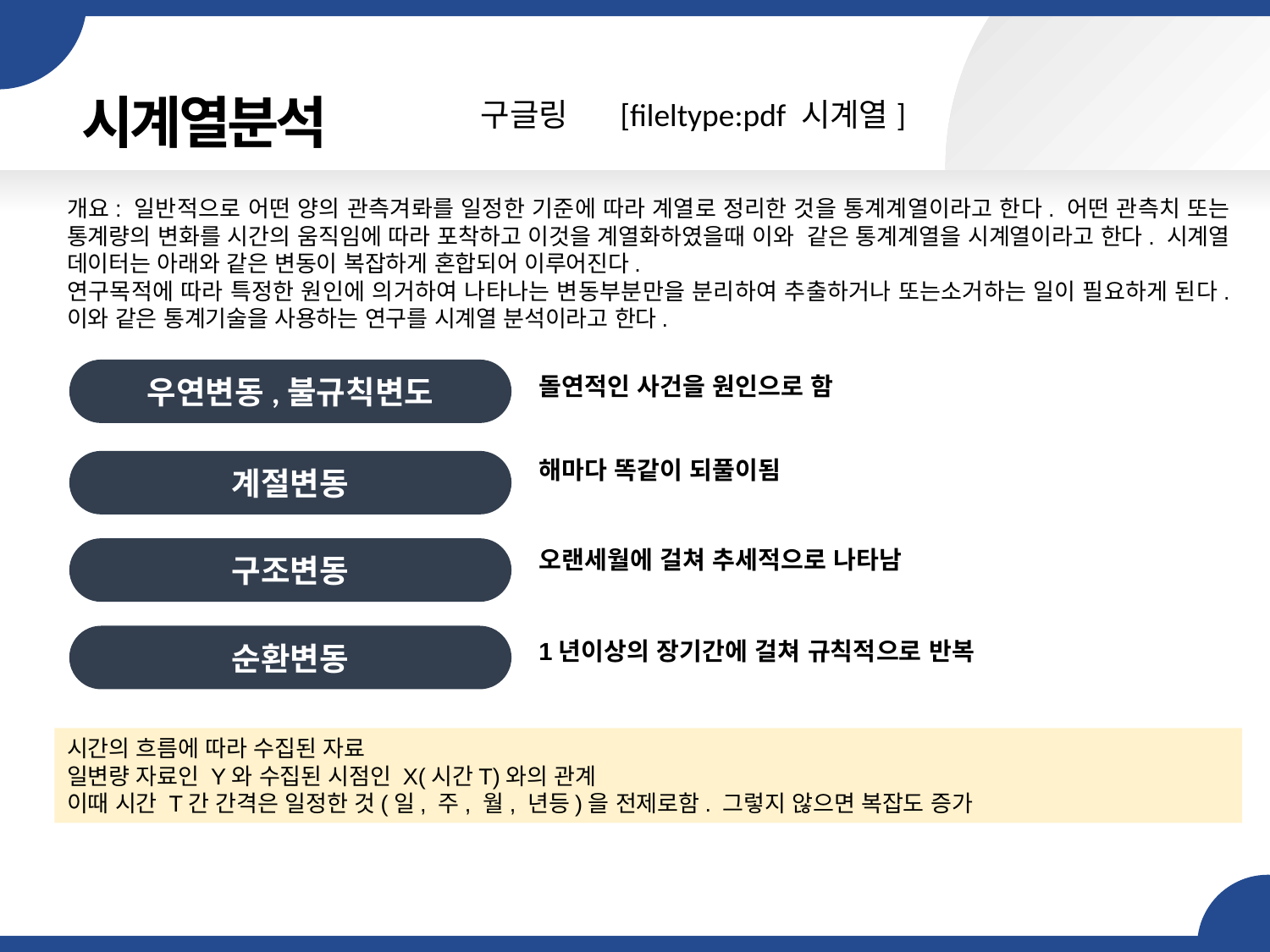

# 시계열분석
구글링     [fileltype:pdf 시계열]
개요: 일반적으로 어떤 양의 관측겨롸를 일정한 기준에 따라 계열로 정리한 것을 통계계열이라고 한다. 어떤 관측치 또는 통계량의 변화를 시간의 움직임에 따라 포착하고 이것을 계열화하였을때 이와  같은 통계계열을 시계열이라고 한다. 시계열 데이터는 아래와 같은 변동이 복잡하게 혼합되어 이루어진다.
연구목적에 따라 특정한 원인에 의거하여 나타나는 변동부분만을 분리하여 추출하거나 또는소거하는 일이 필요하게 된다. 이와 같은 통계기술을 사용하는 연구를 시계열 분석이라고 한다.

우연변동,불규칙변도
돌연적인 사건을 원인으로 함
해마다 똑같이 되풀이됨
계절변동
구조변동
오랜세월에 걸쳐 추세적으로 나타남
순환변동
1년이상의 장기간에 걸쳐 규칙적으로 반복
시간의 흐름에 따라 수집된 자료
일변량 자료인 Y와 수집된 시점인 X(시간T)와의 관계
이때 시간 T간 간격은 일정한 것(일, 주, 월, 년등)을 전제로함. 그렇지 않으면 복잡도 증가